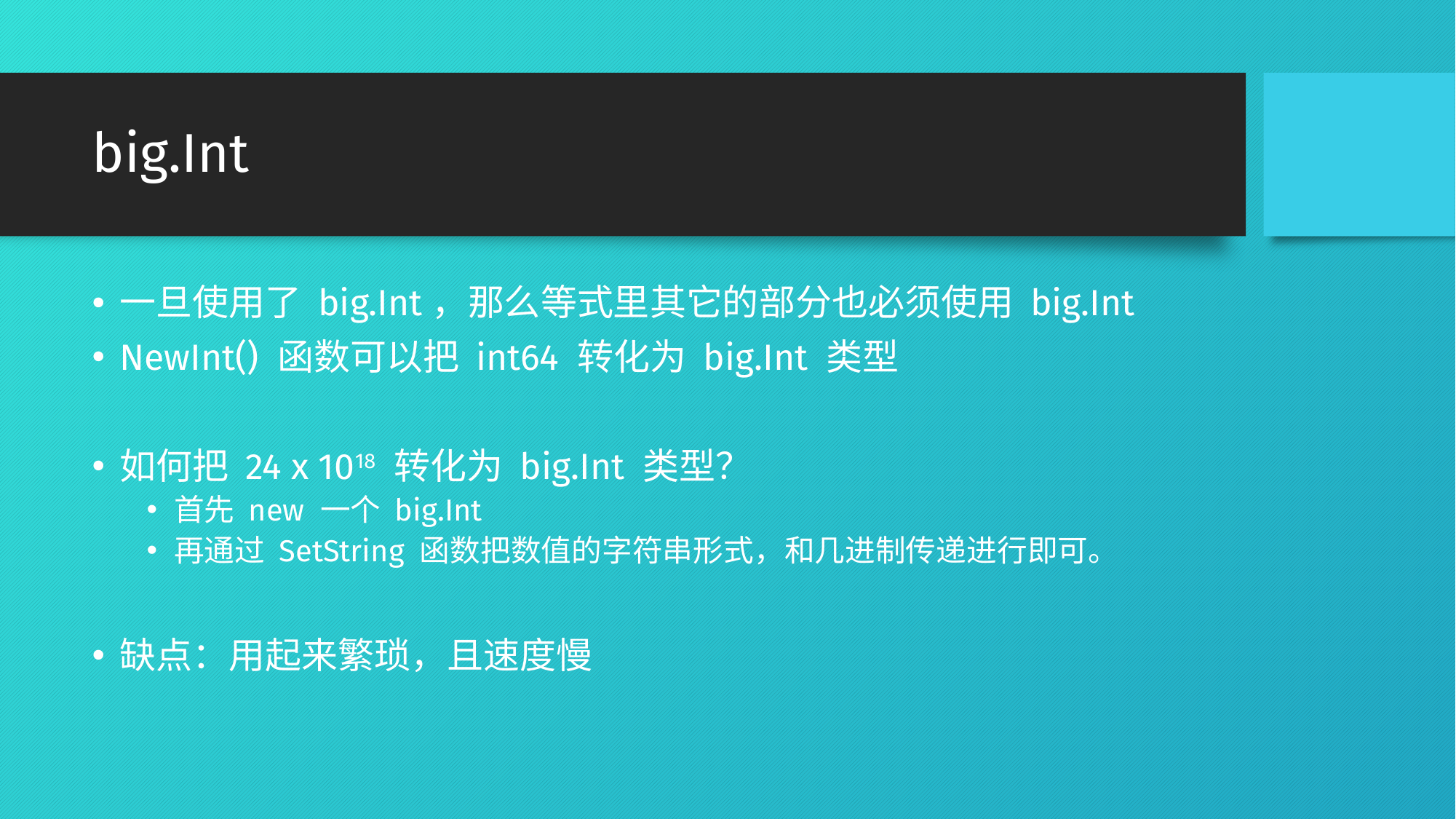

# big.Int
一旦使用了 big.Int，那么等式里其它的部分也必须使用 big.Int
NewInt() 函数可以把 int64 转化为 big.Int 类型

如何把 24 x 1018 转化为 big.Int 类型？
首先 new 一个 big.Int
再通过 SetString 函数把数值的字符串形式，和几进制传递进行即可。

缺点：用起来繁琐，且速度慢